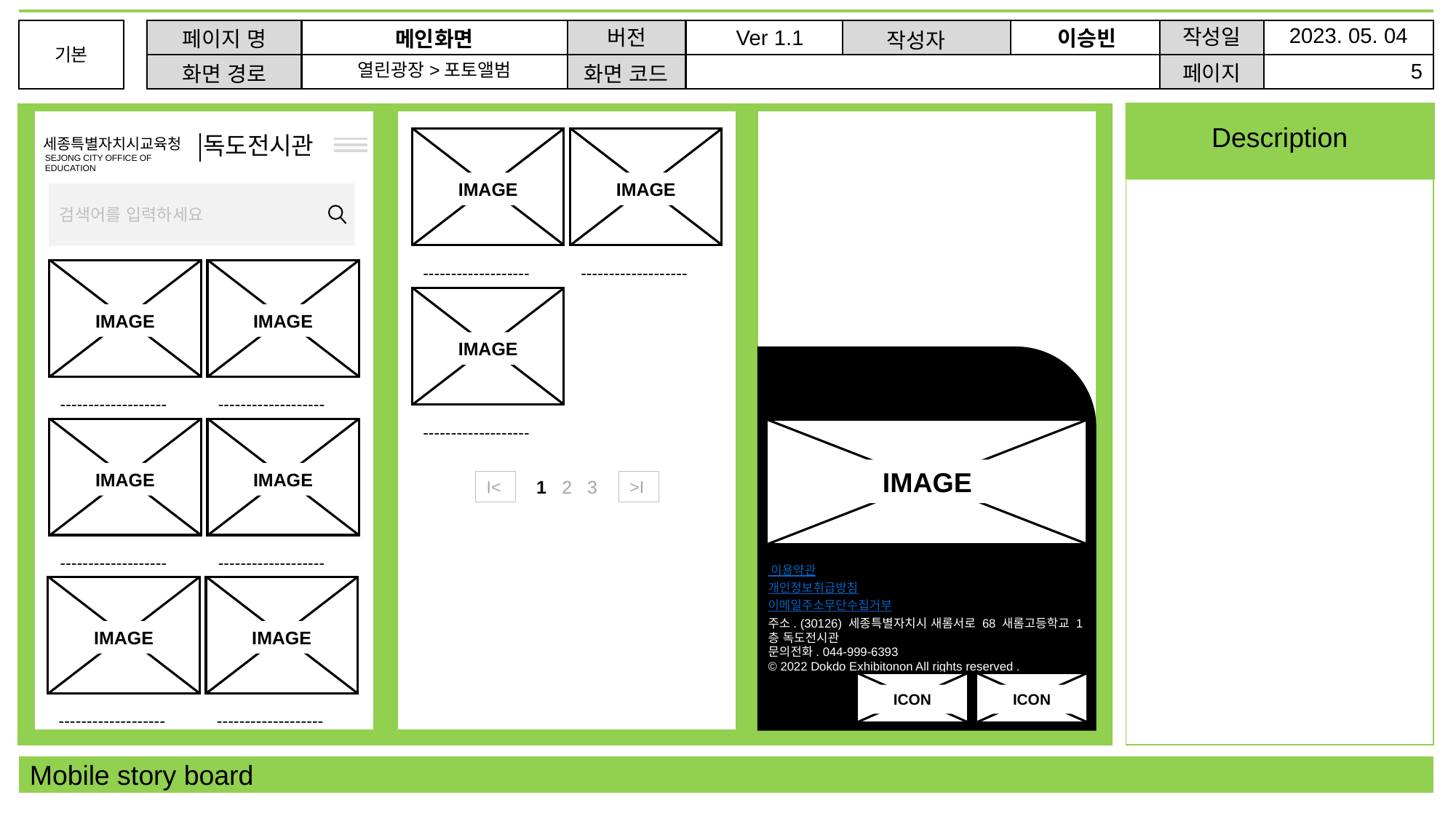

2023. 05. 04
작성일
Ver 1.1
버전
이승빈
페이지 명
메인화면

기본

기본
작성자
기본
5
열린광장>포토앨범
페이지
화면 코드
화면 경로

기본
기본
기본
기본
Description
독도전시관
세종특별자치시교육청
SEJONG CITY OFFICE OF EDUCATION

IMAGE
-------------------

IMAGE
검색어를 입력하세요

-------------------

IMAGE

IMAGE
-------------------
-------------------

IMAGE
-------------------

IMAGE
 이용약관
개인정보취급방침
이메일주소무단수집거부
주소. (30126) 세종특별자치시 새롬서로 68 새롬고등학교 1층 독도전시관
문의전화. 044-999-6393
© 2022 Dokdo Exhibitonon All rights reserved .

ICON

ICON

IMAGE

IMAGE
-------------------
-------------------

1   2   3
I<
>I

IMAGE

IMAGE
-------------------
-------------------
Mobile story board